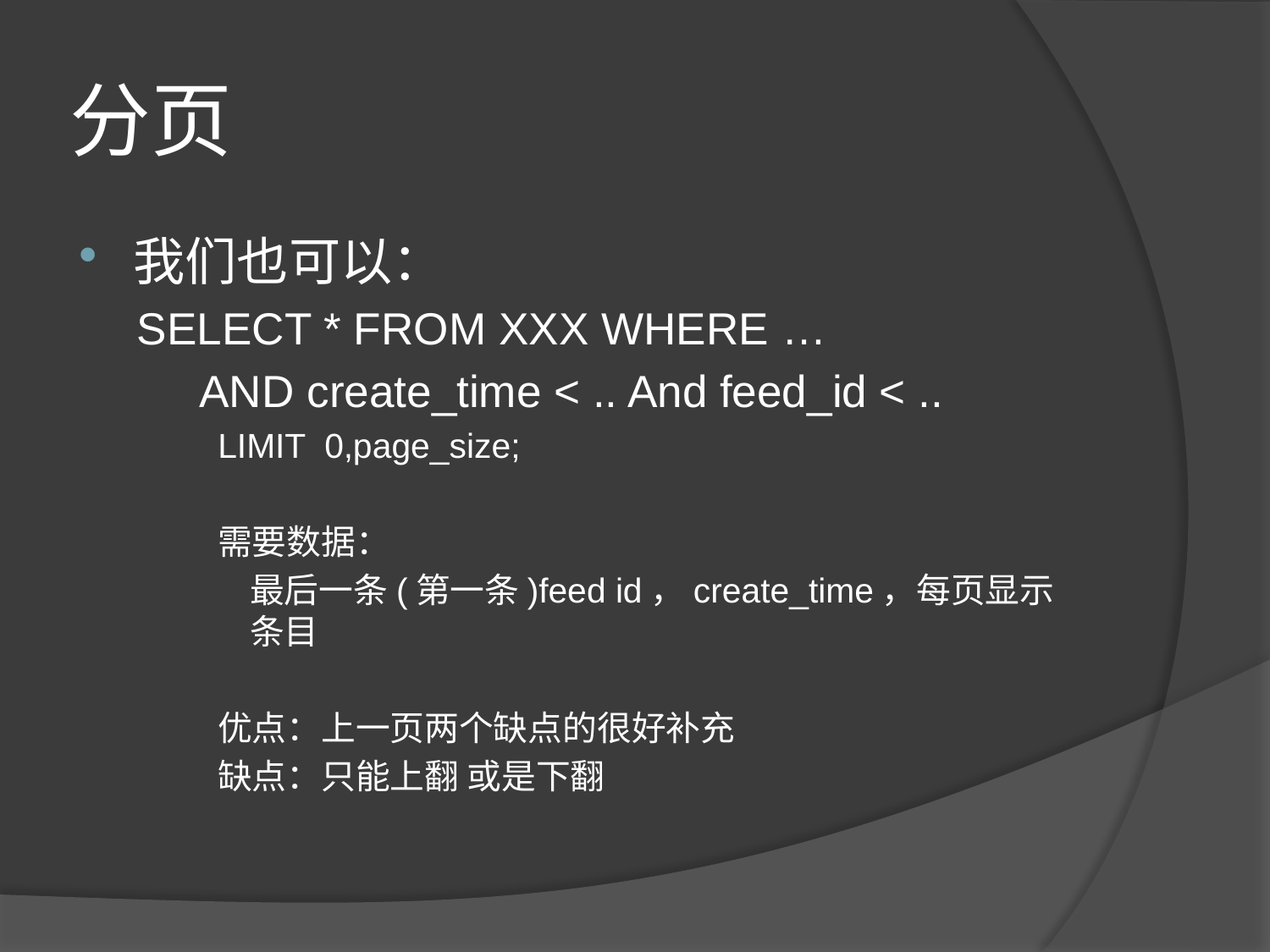

# 分页
我们也可以：
SELECT * FROM XXX WHERE …
		  AND create_time < .. And feed_id < ..
LIMIT  0,page_size;

需要数据：
	最后一条(第一条)feed id，create_time，每页显示条目

优点：上一页两个缺点的很好补充
缺点：只能上翻 或是下翻